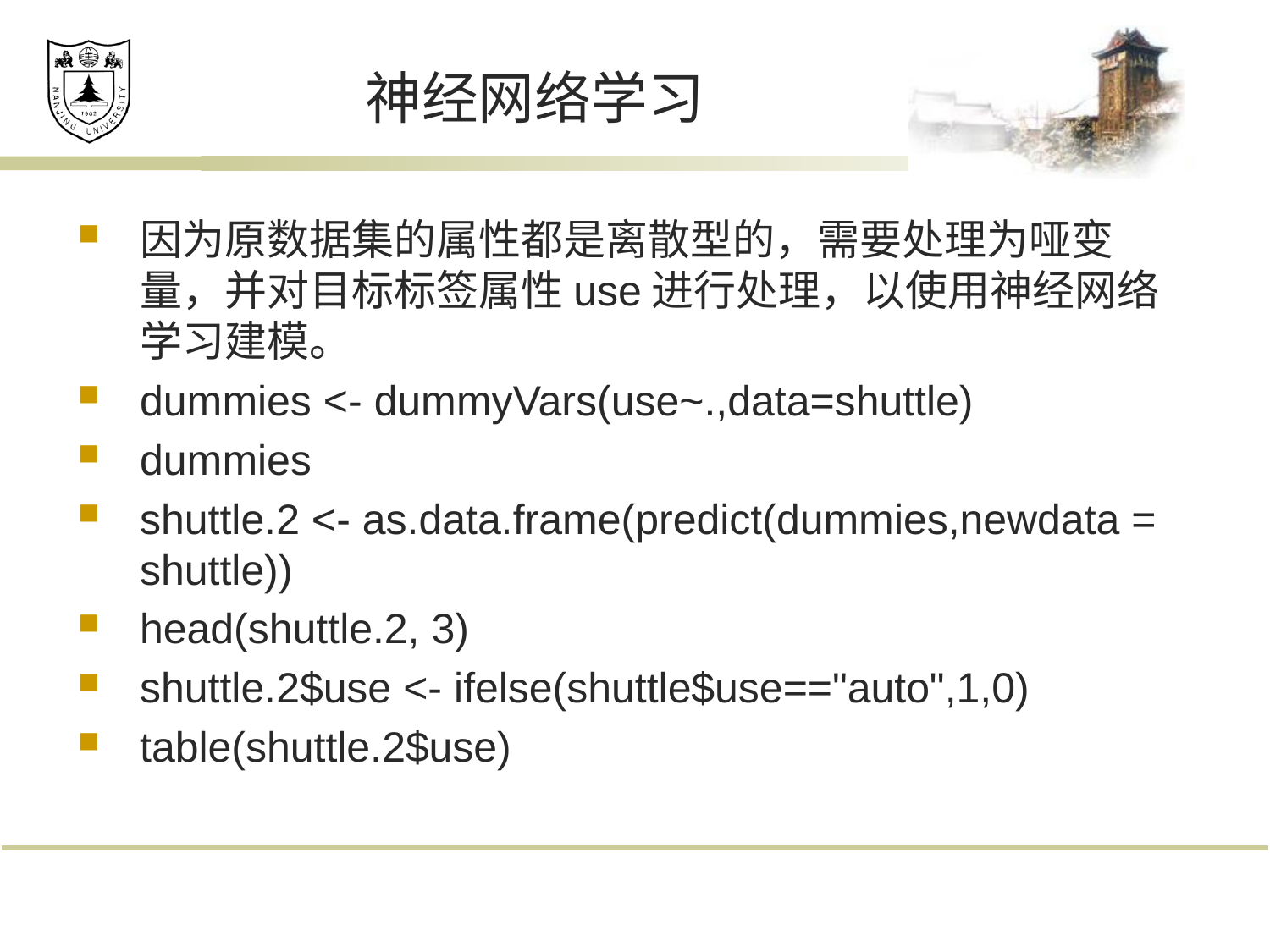

# 神经网络学习
因为原数据集的属性都是离散型的，需要处理为哑变量，并对目标标签属性use进行处理，以使用神经网络学习建模。
dummies <- dummyVars(use~.,data=shuttle)
dummies
shuttle.2 <- as.data.frame(predict(dummies,newdata = shuttle))
head(shuttle.2, 3)
shuttle.2$use <- ifelse(shuttle$use=="auto",1,0)
table(shuttle.2$use)